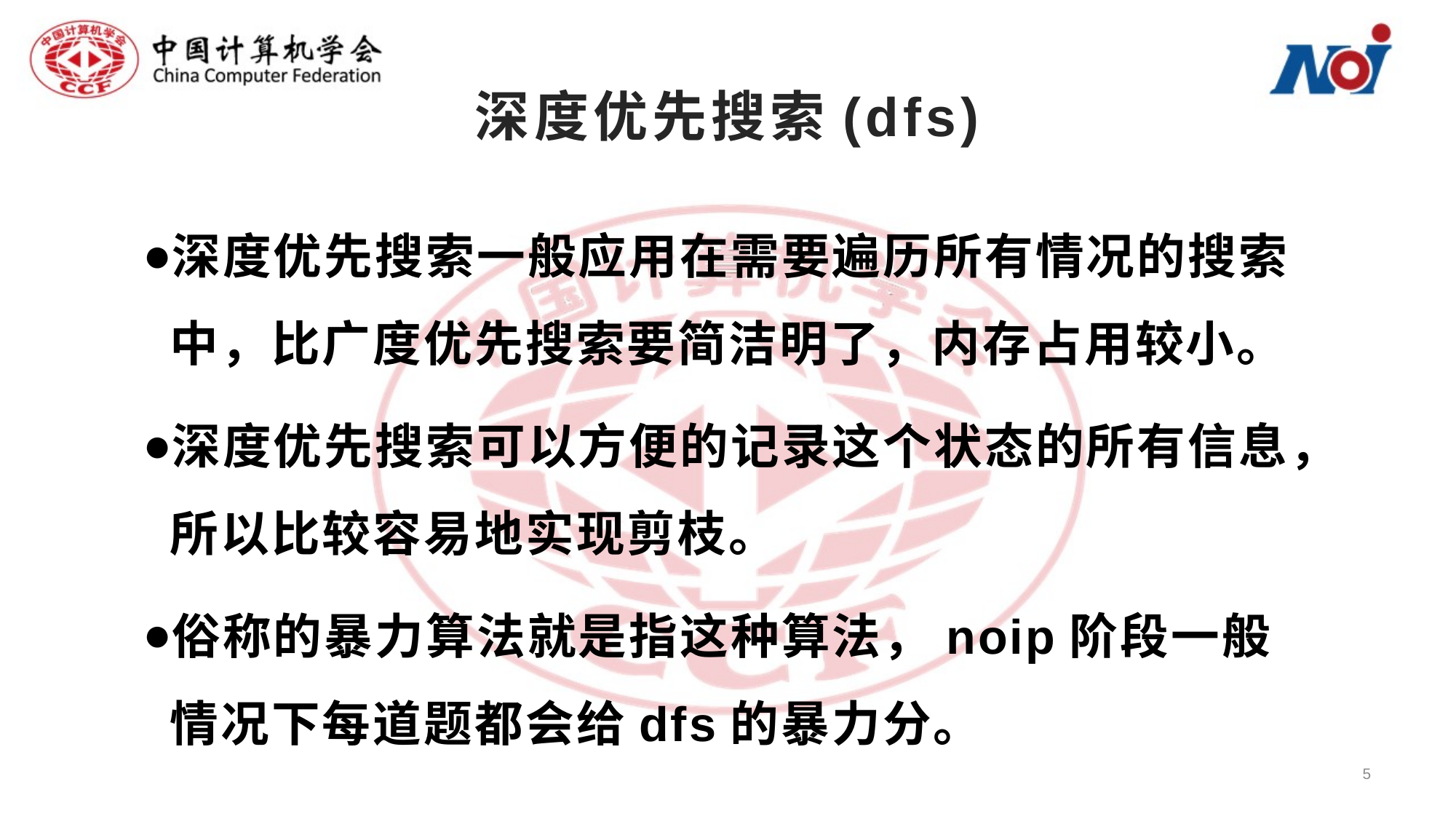

# 深度优先搜索(dfs)
深度优先搜索一般应用在需要遍历所有情况的搜索中，比广度优先搜索要简洁明了，内存占用较小。
深度优先搜索可以方便的记录这个状态的所有信息，所以比较容易地实现剪枝。
俗称的暴力算法就是指这种算法，noip阶段一般情况下每道题都会给dfs的暴力分。

5